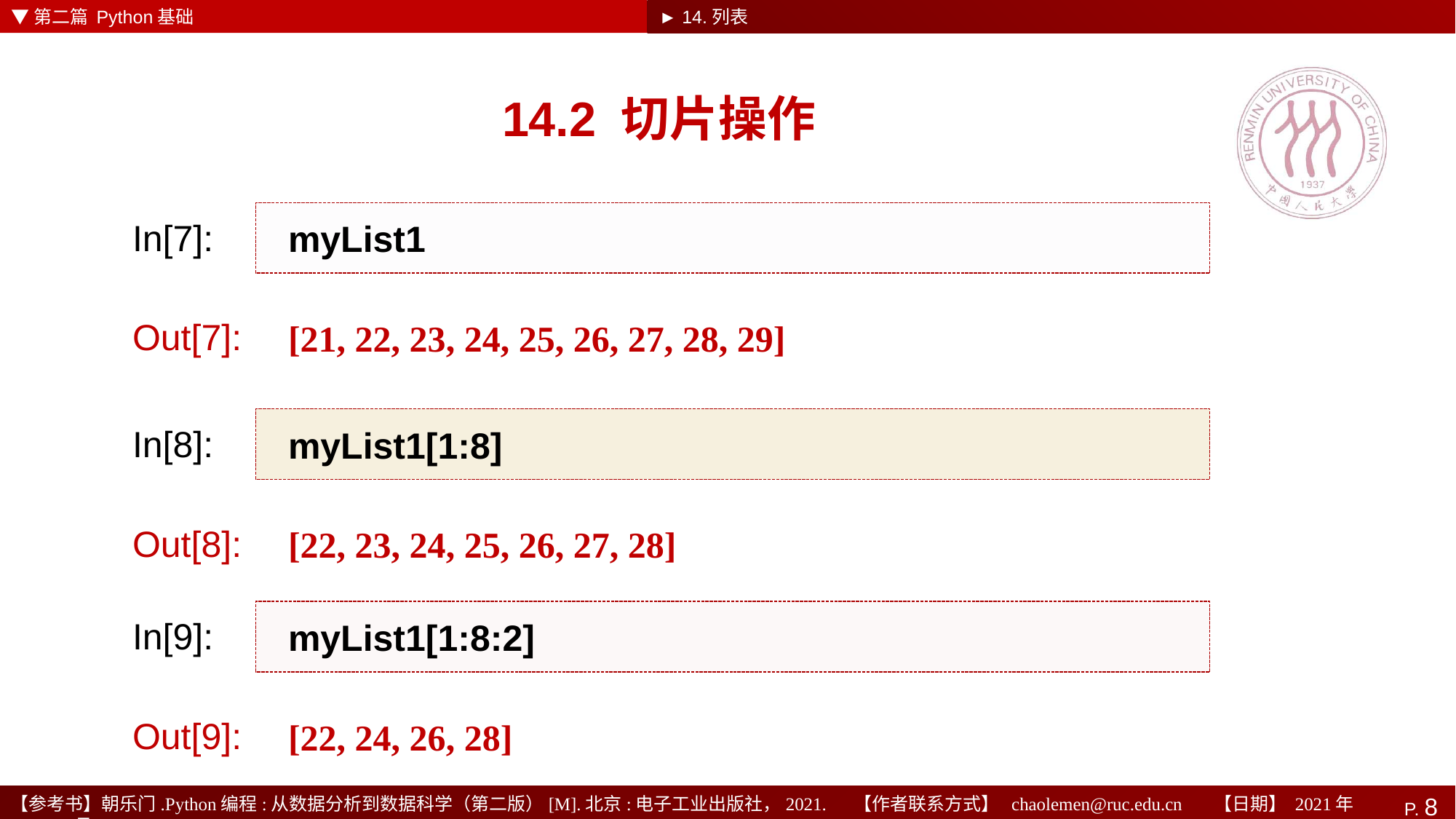

▼第二篇 Python基础
► 14.列表
# 14.2 切片操作
myList1
In[7]:
[21, 22, 23, 24, 25, 26, 27, 28, 29]
Out[7]:
myList1[1:8]
In[8]:
[22, 23, 24, 25, 26, 27, 28]
Out[8]:
myList1[1:8:2]
In[9]:
[22, 24, 26, 28]
Out[9]: